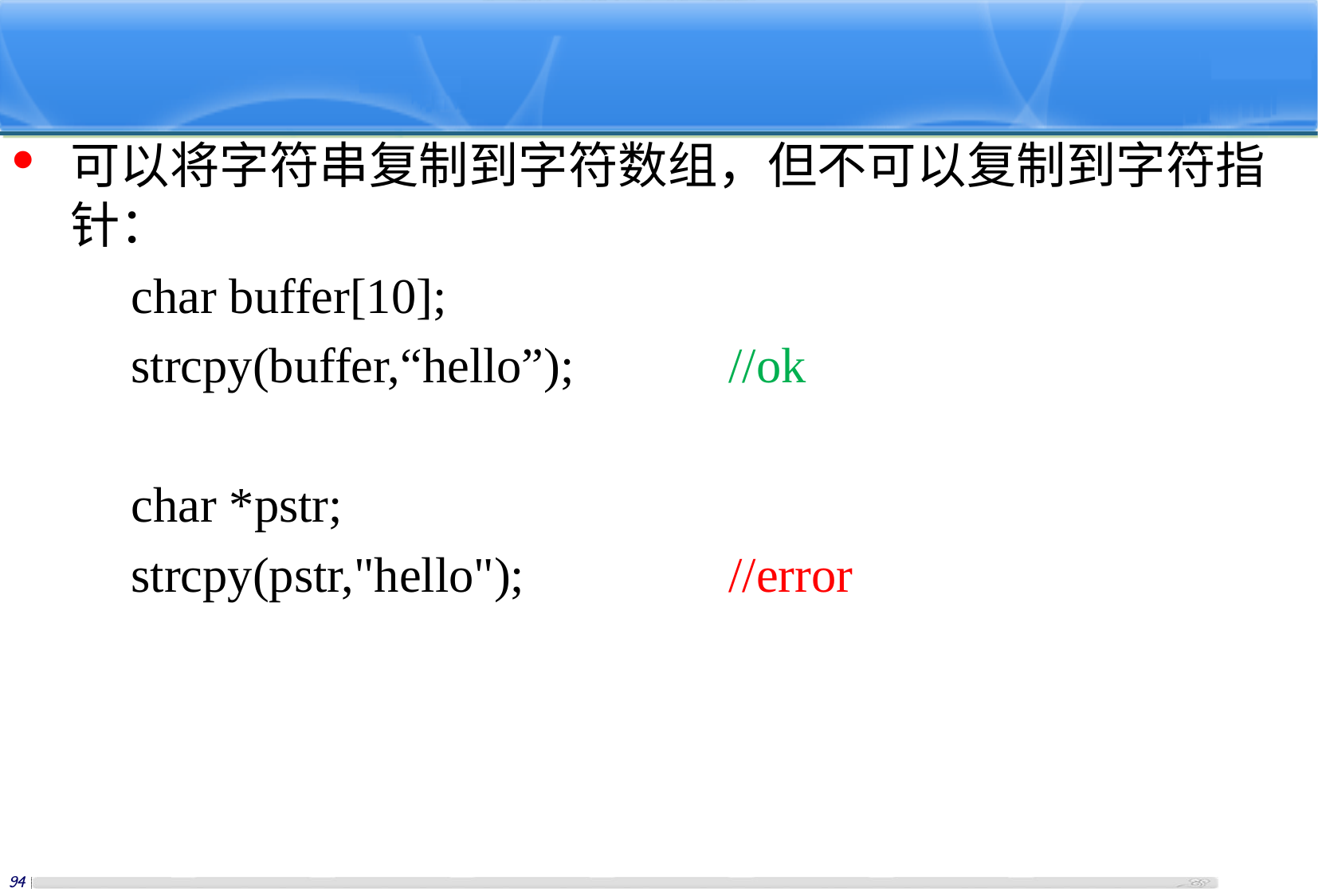

可以将字符串复制到字符数组，但不可以复制到字符指针：
	char buffer[10];
	strcpy(buffer,“hello”);		//ok

	char *pstr;
	strcpy(pstr,"hello");		//error